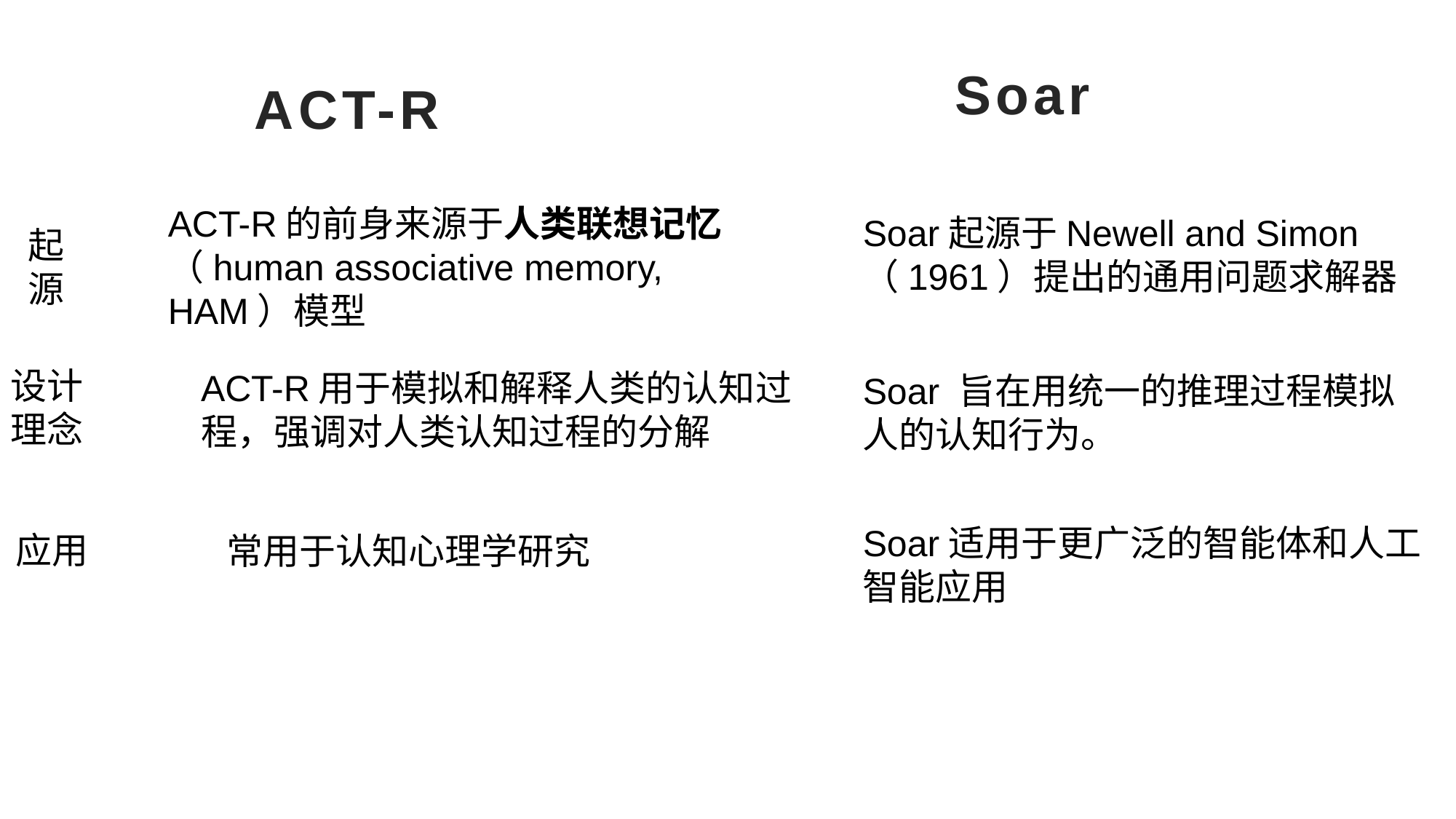

Soar
# ACT-R
ACT-R的前身来源于人类联想记忆（human associative memory, HAM）模型
Soar起源于Newell and Simon（1961）提出的通用问题求解器
起源
设计理念
ACT-R用于模拟和解释人类的认知过程，强调对人类认知过程的分解
Soar 旨在用统一的推理过程模拟人的认知行为。
Soar适用于更广泛的智能体和人工智能应用
应用
常用于认知心理学研究